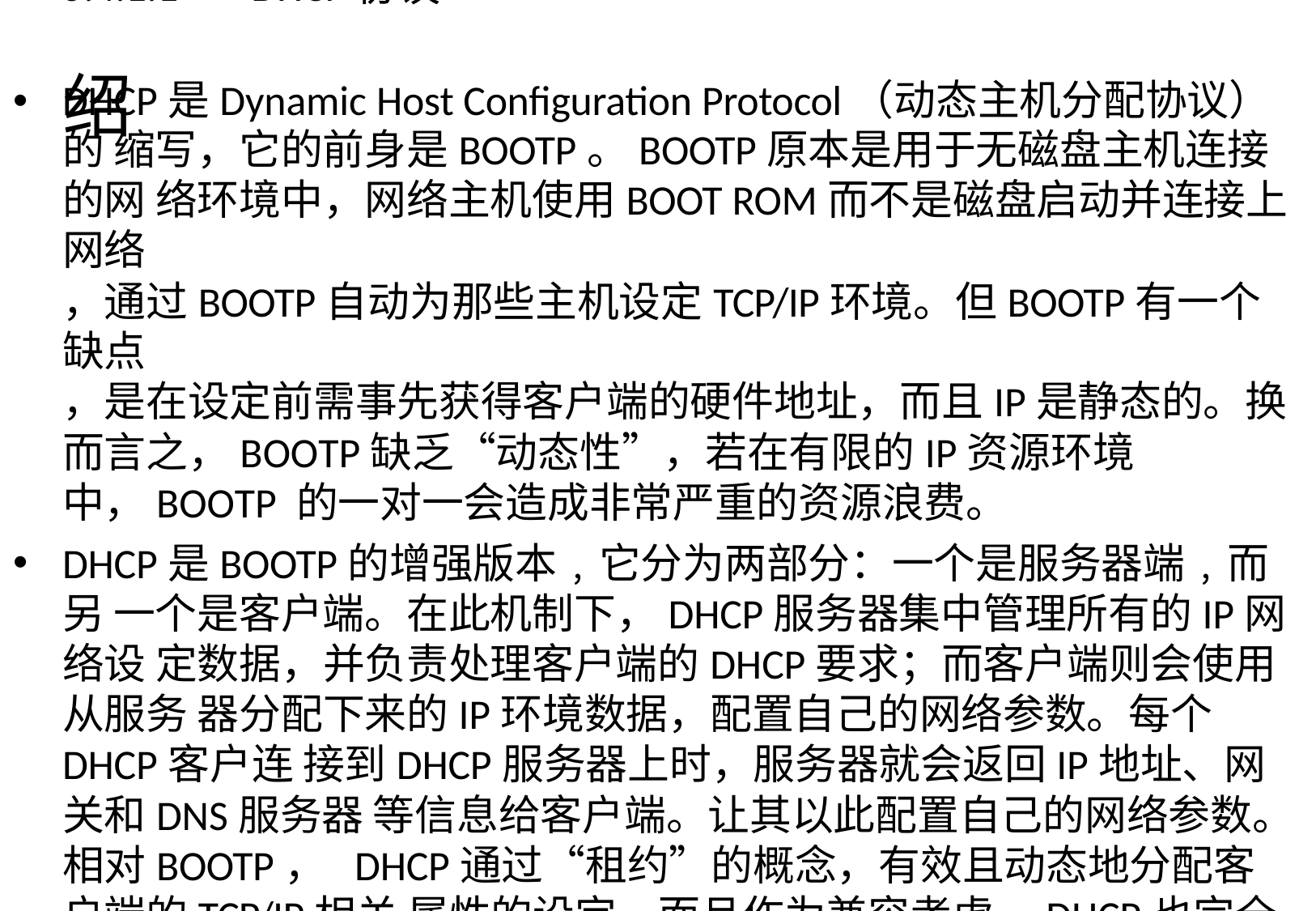

# 5.4.1.1	DHCP协议5.4.1	DHCP介绍
DHCP是Dynamic Host Configuration Protocol（动态主机分配协议）的 缩写，它的前身是BOOTP。BOOTP原本是用于无磁盘主机连接的网 络环境中，网络主机使用BOOT ROM而不是磁盘启动并连接上网络
，通过BOOTP自动为那些主机设定TCP/IP环境。但BOOTP有一个缺点
，是在设定前需事先获得客户端的硬件地址，而且IP是静态的。换
而言之，BOOTP缺乏“动态性”，若在有限的IP资源环境中，BOOTP 的一对一会造成非常严重的资源浪费。
DHCP是BOOTP的增强版本﹐它分为两部分：一个是服务器端﹐而另 一个是客户端。在此机制下，DHCP服务器集中管理所有的IP网络设 定数据，并负责处理客户端的DHCP要求；而客户端则会使用从服务 器分配下来的IP环境数据，配置自己的网络参数。每个DHCP客户连 接到DHCP服务器上时，服务器就会返回IP地址、网关和DNS服务器 等信息给客户端。让其以此配置自己的网络参数。相对BOOTP，  DHCP通过“租约”的概念，有效且动态地分配客户端的TCP/IP相关 属性的设定，而且作为兼容考虑，DHCP也完全照顾了BOOTP Client  的需求。
DHCP详尽的协议内容在RFC文档的RFC2131和RFC1541中有描述。